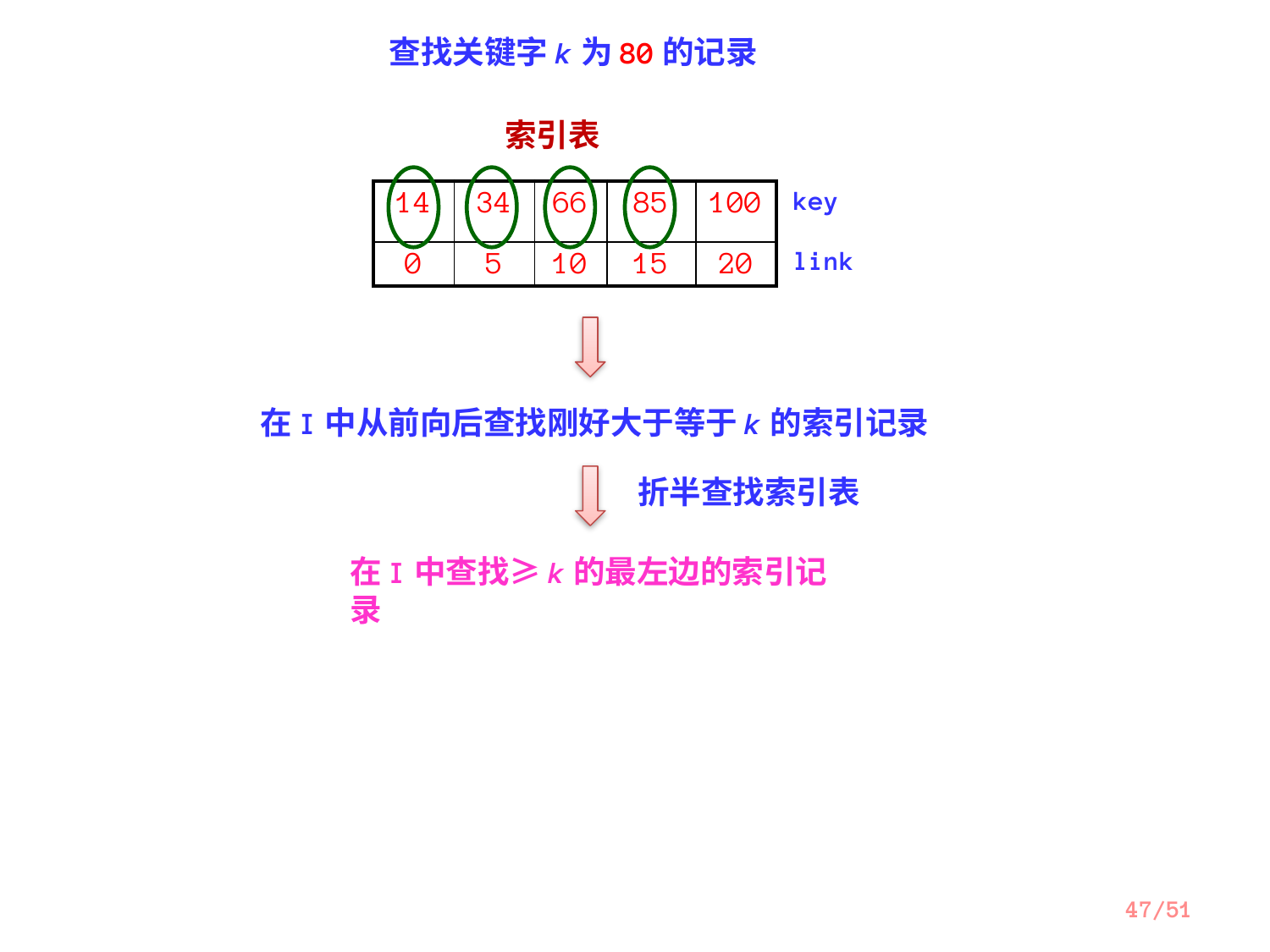

查找关键字k为80的记录
索引表

| 14 | 34 | 66 | 85 | 100 |
| --- | --- | --- | --- | --- |
| 0 | 5 | 10 | 15 | 20 |
key
link

在I中从前向后查找刚好大于等于k的索引记录

折半查找索引表
在I中查找≥k的最左边的索引记录
47/51